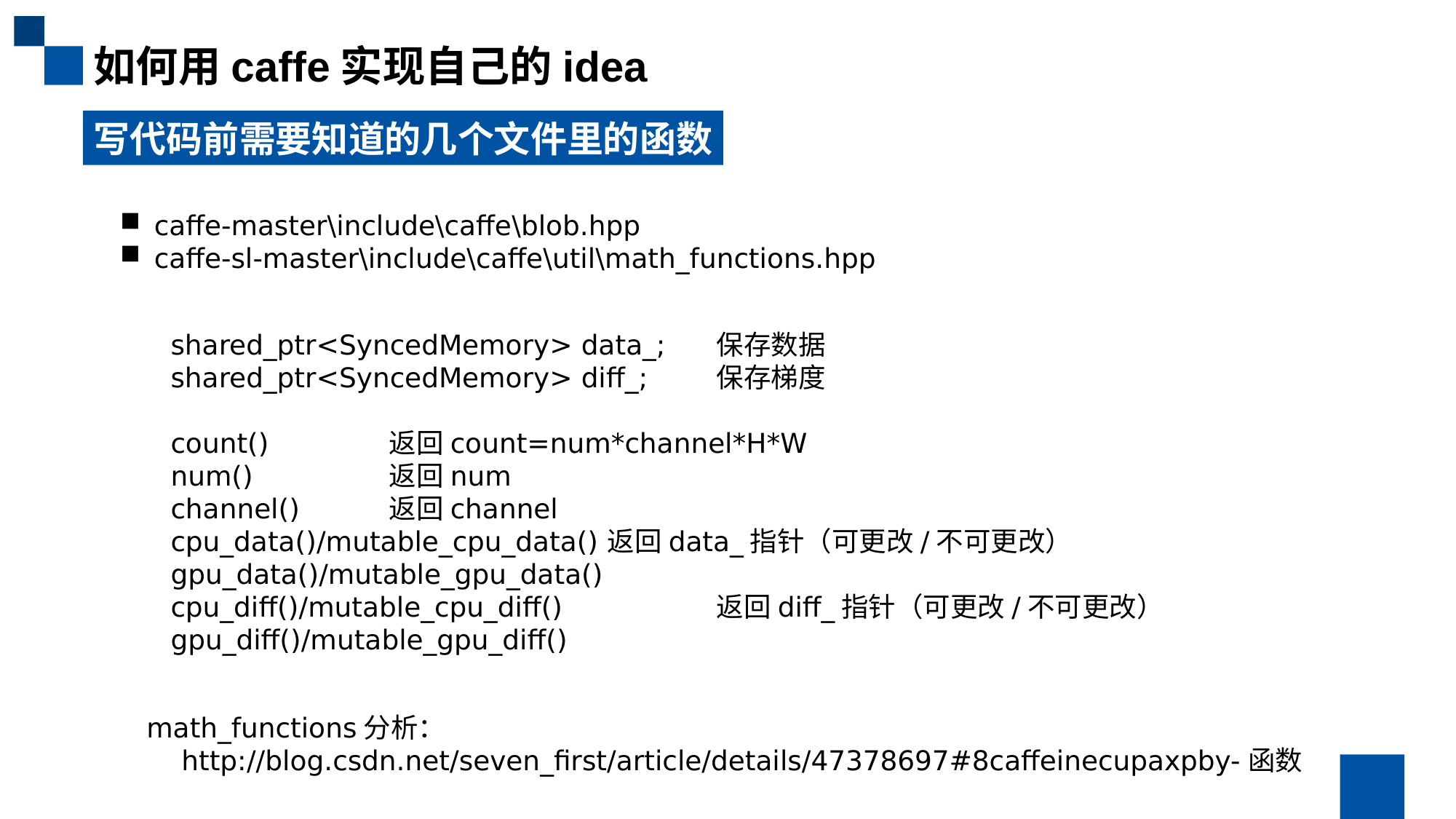

如何用caffe实现自己的idea
写代码前需要知道的几个文件里的函数
caffe-master\include\caffe\blob.hpp
caffe-sl-master\include\caffe\util\math_functions.hpp
shared_ptr<SyncedMemory> data_;	保存数据
shared_ptr<SyncedMemory> diff_;	保存梯度

count()		返回count=num*channel*H*W
num()		返回num
channel()	返回channel
cpu_data()/mutable_cpu_data()	返回data_指针（可更改/不可更改）
gpu_data()/mutable_gpu_data()
cpu_diff()/mutable_cpu_diff()		返回diff_指针（可更改/不可更改）
gpu_diff()/mutable_gpu_diff()
math_functions分析：
    http://blog.csdn.net/seven_first/article/details/47378697#8caffeinecupaxpby-函数